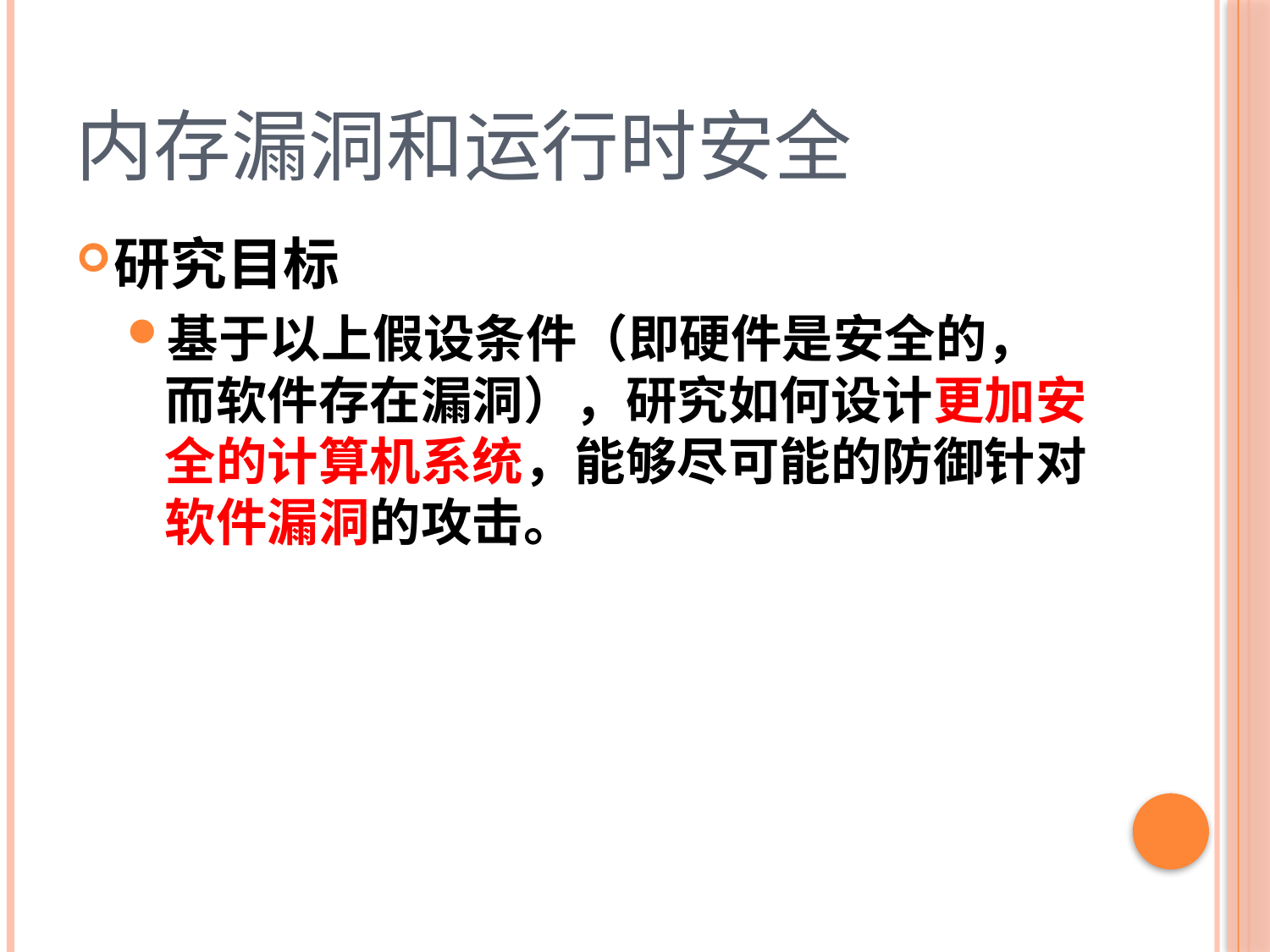

# 内存漏洞和运行时安全
研究目标
基于以上假设条件（即硬件是安全的，而软件存在漏洞），研究如何设计更加安全的计算机系统，能够尽可能的防御针对软件漏洞的攻击。